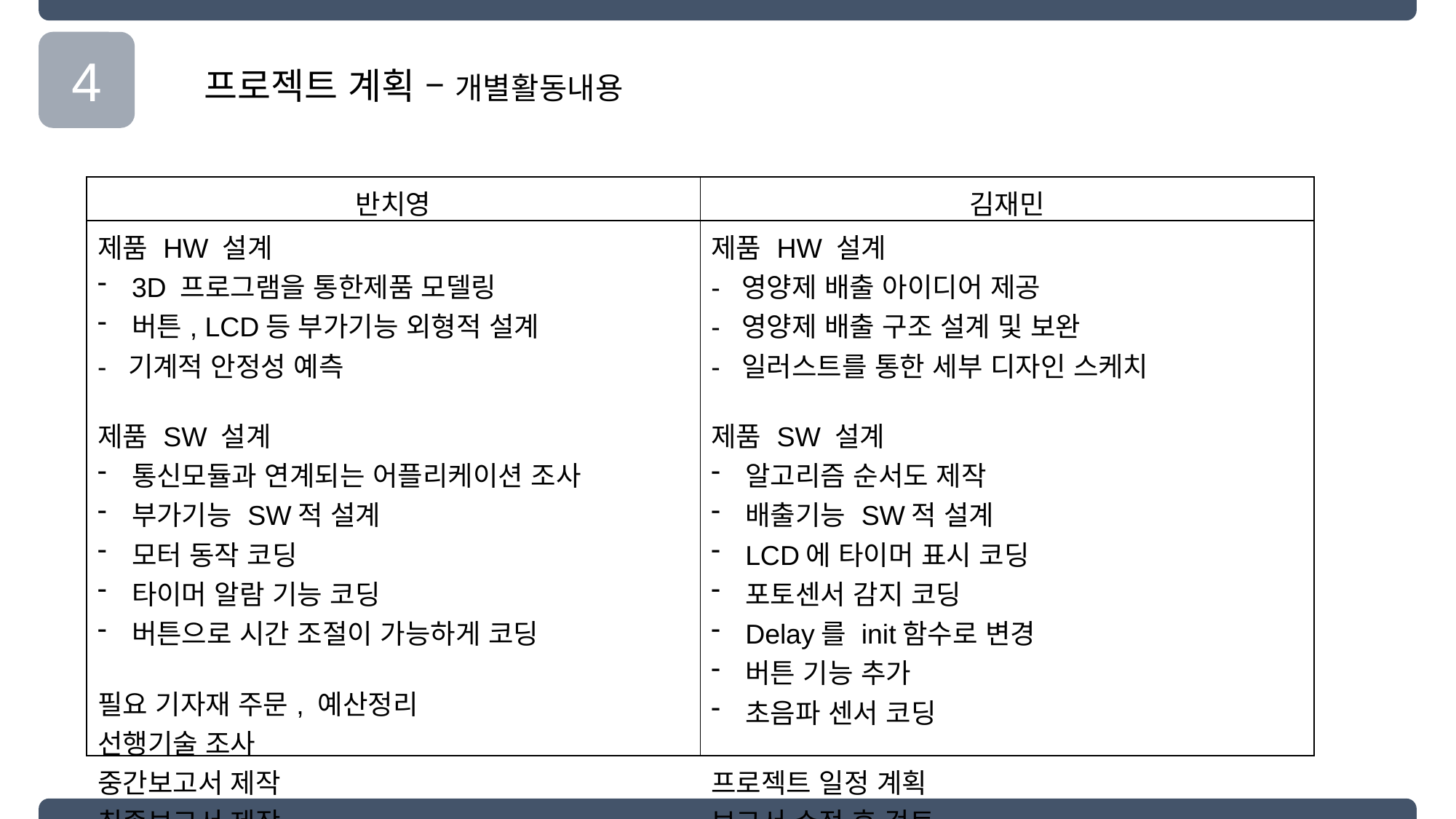

4
프로젝트 계획 – 개별활동내용
| 반치영 | 김재민 |
| --- | --- |
| 제품 HW 설계 3D 프로그램을 통한제품 모델링 버튼, LCD등 부가기능 외형적 설계 - 기계적 안정성 예측 제품 SW 설계 통신모듈과 연계되는 어플리케이션 조사 부가기능 SW적 설계 모터 동작 코딩 타이머 알람 기능 코딩 버튼으로 시간 조절이 가능하게 코딩 필요 기자재 주문, 예산정리 선행기술 조사 중간보고서 제작 최종보고서 제작 | 제품 HW 설계 - 영양제 배출 아이디어 제공 - 영양제 배출 구조 설계 및 보완 - 일러스트를 통한 세부 디자인 스케치 제품 SW 설계 알고리즘 순서도 제작 배출기능 SW적 설계 LCD에 타이머 표시 코딩 포토센서 감지 코딩 Delay를 init함수로 변경 버튼 기능 추가 초음파 센서 코딩 프로젝트 일정 계획 보고서 수정 후 검토 |